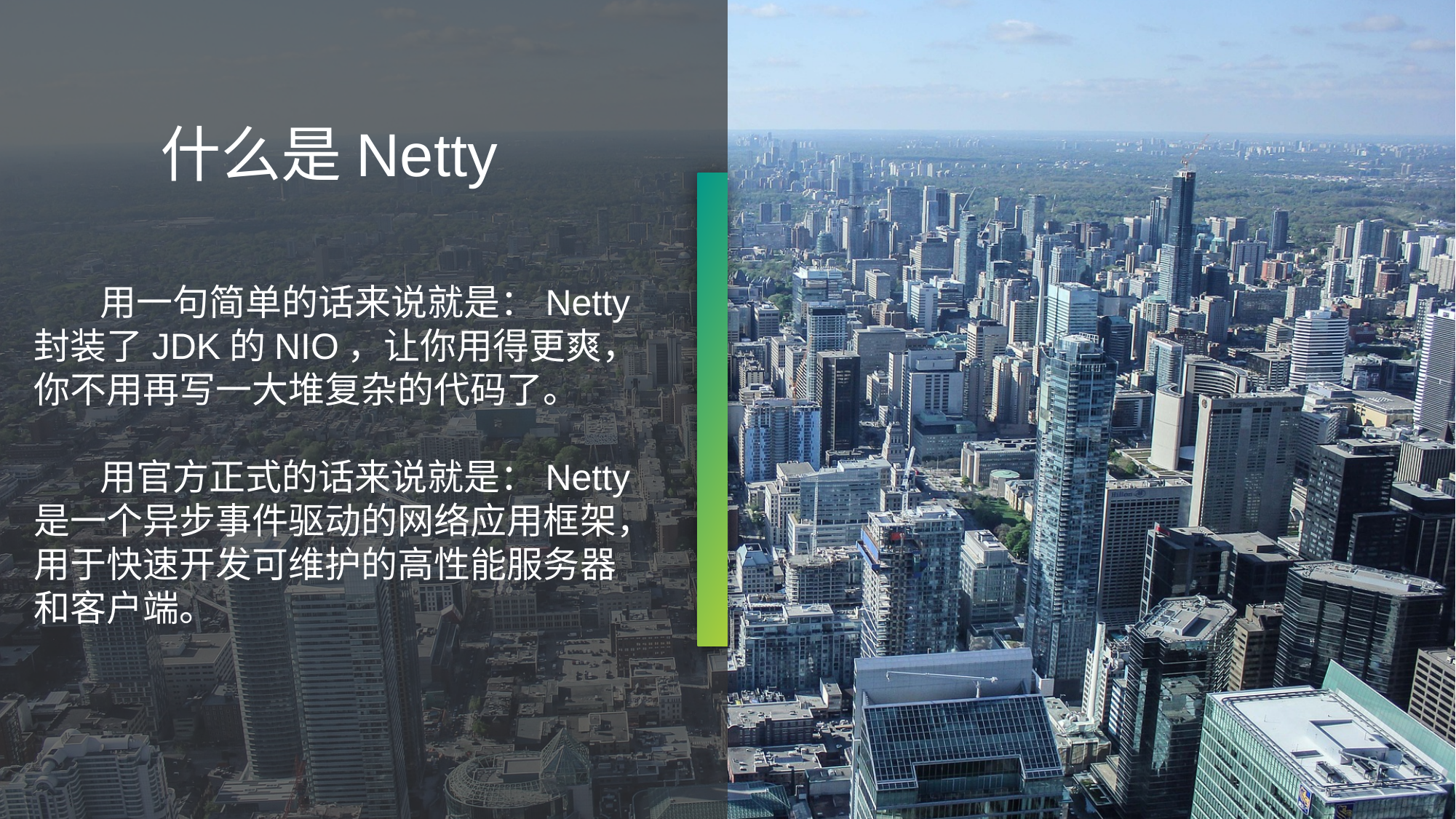

什么是Netty
       用一句简单的话来说就是：Netty封装了JDK的NIO，让你用得更爽，你不用再写一大堆复杂的代码了。
       用官方正式的话来说就是：Netty是一个异步事件驱动的网络应用框架，用于快速开发可维护的高性能服务器和客户端。